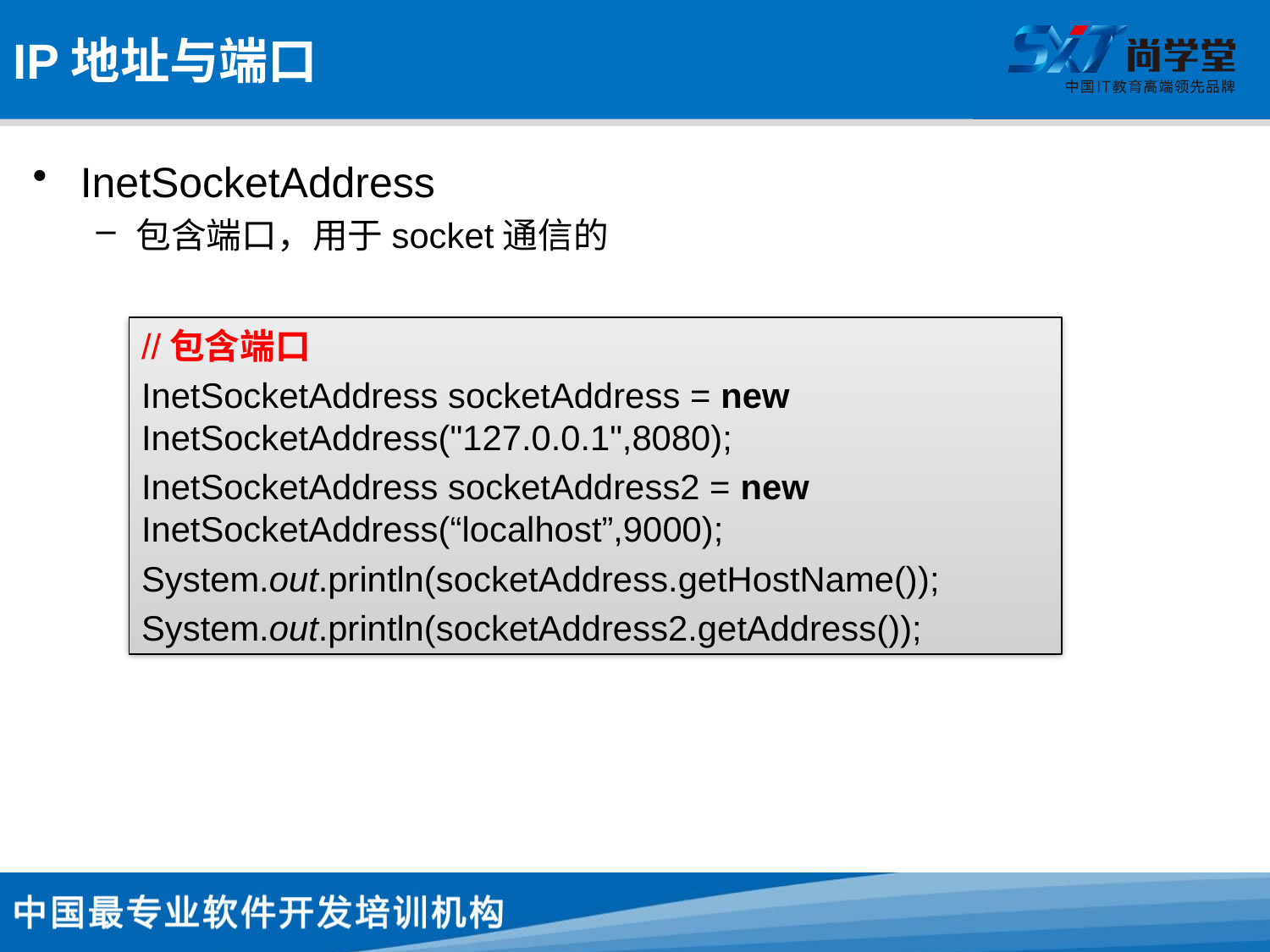

# IP地址与端口
InetSocketAddress
包含端口，用于socket通信的

//包含端口
InetSocketAddress socketAddress = new InetSocketAddress("127.0.0.1",8080);
InetSocketAddress socketAddress2 = new InetSocketAddress(“localhost”,9000);
System.out.println(socketAddress.getHostName());
System.out.println(socketAddress2.getAddress());